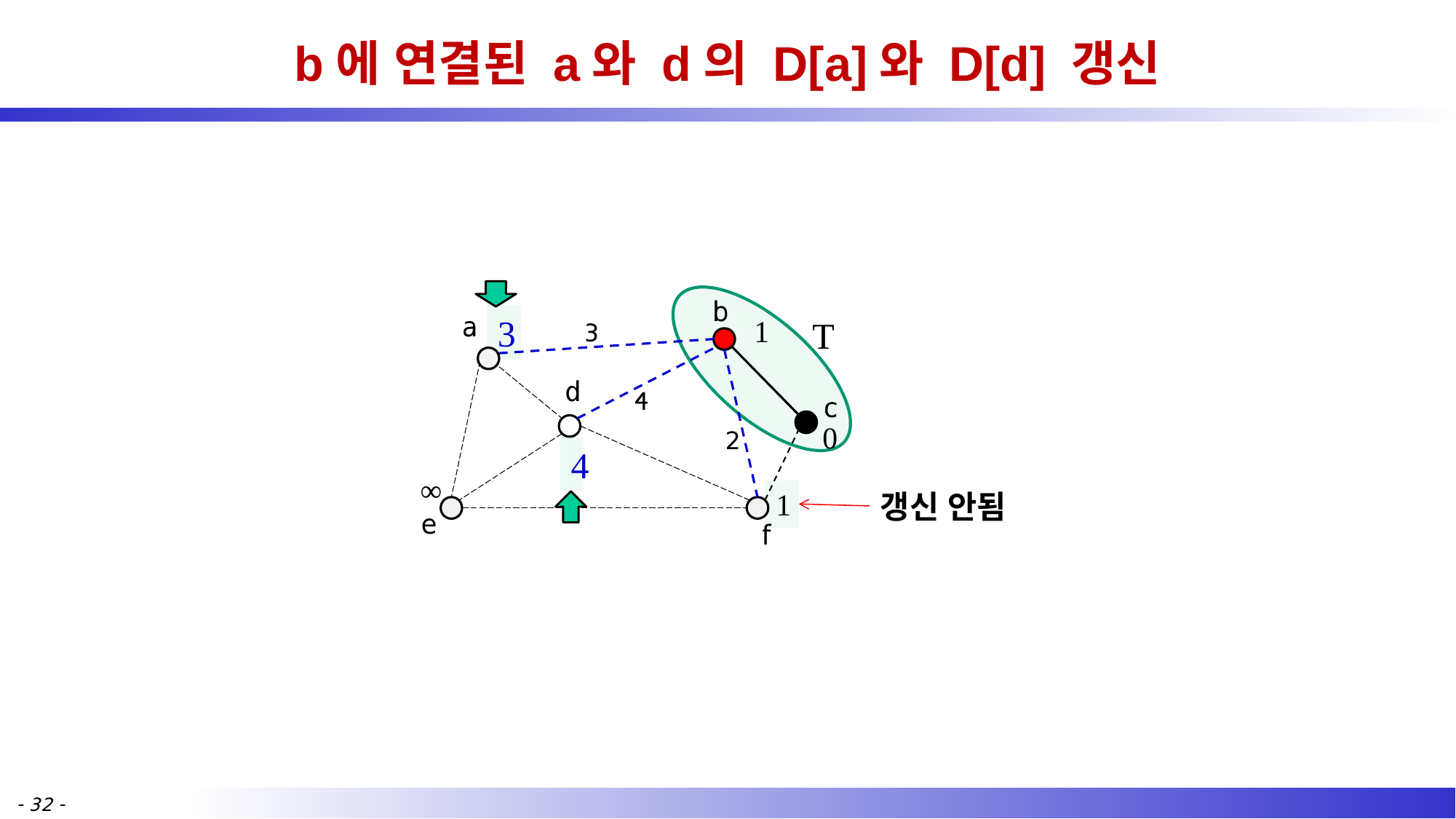

# b에 연결된 a와 d의 D[a]와 D[d] 갱신

b
a

d
c

e
f
3
3
1
T

4
0
2
4
∞
1
갱신 안됨

- 32 -